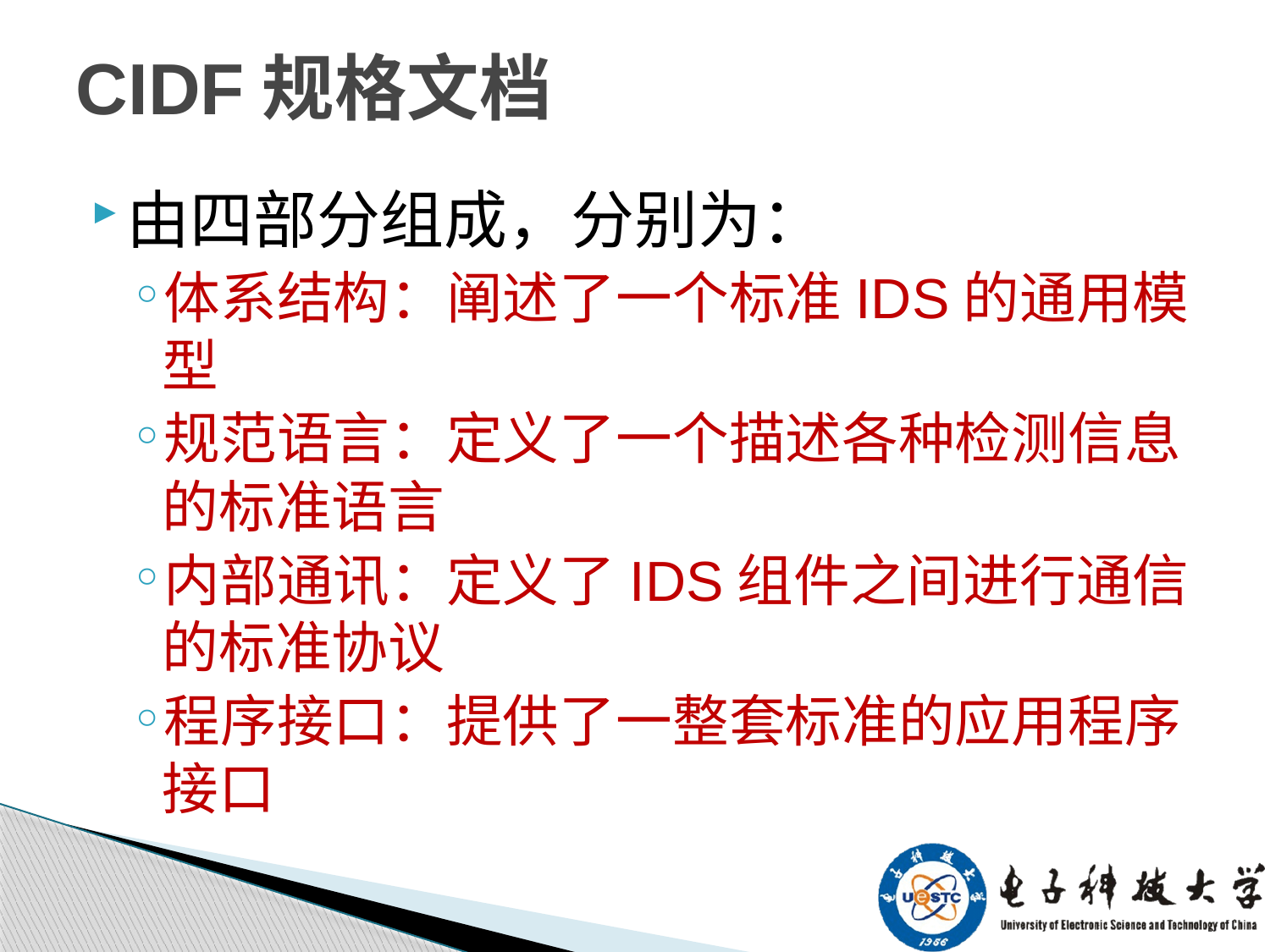

# CIDF规格文档
由四部分组成，分别为：
体系结构：阐述了一个标准IDS的通用模型
规范语言：定义了一个描述各种检测信息的标准语言
内部通讯：定义了IDS组件之间进行通信的标准协议
程序接口：提供了一整套标准的应用程序接口